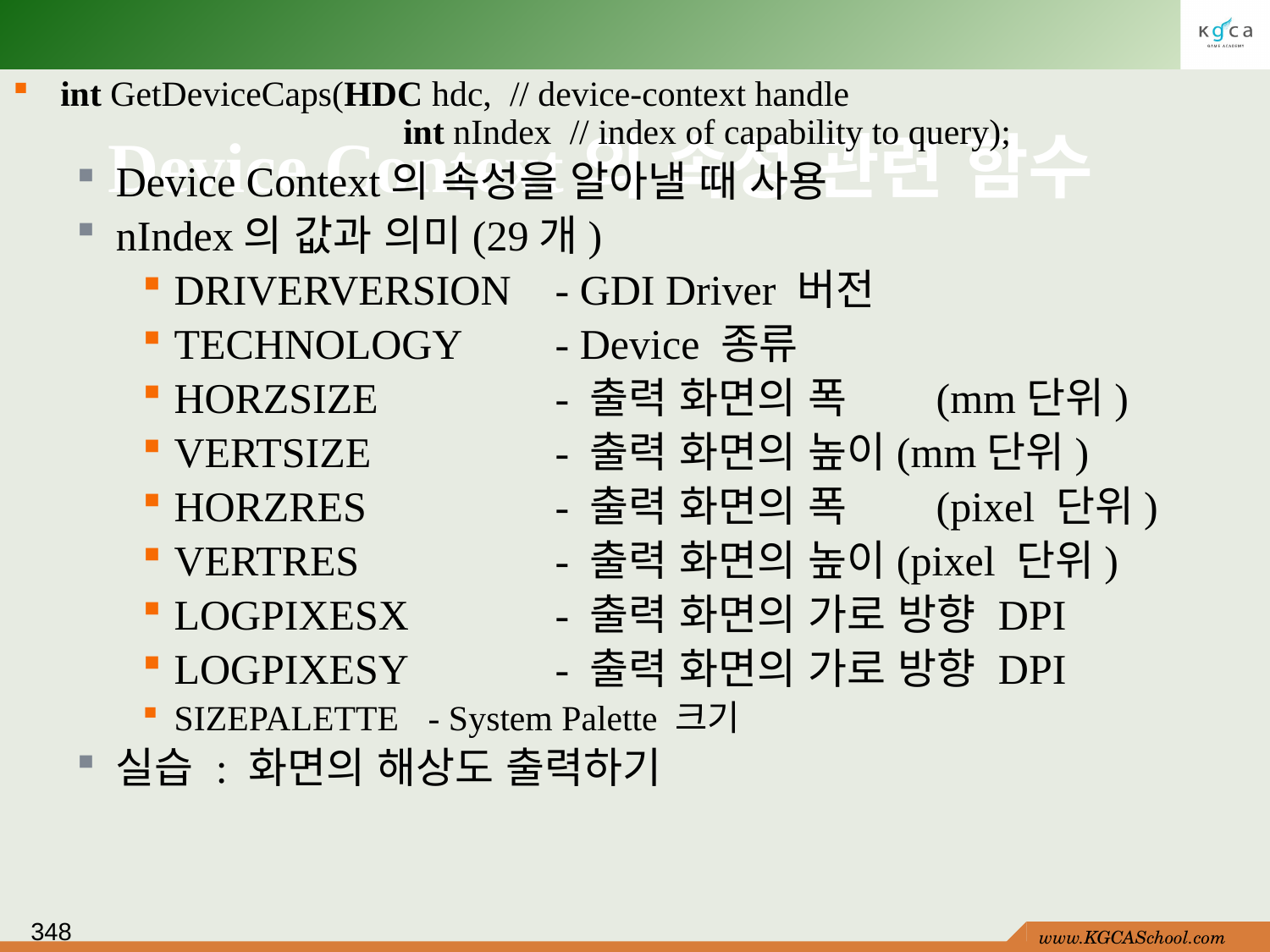

int GetDeviceCaps(HDC hdc,  // device-context handle
		          int nIndex  // index of capability to query);
Device Context의 속성을 알아낼 때 사용
nIndex의 값과 의미(29개)
DRIVERVERSION	- GDI Driver 버전
TECHNOLOGY	- Device 종류
HORZSIZE		- 출력 화면의 폭	(mm단위)
VERTSIZE		- 출력 화면의 높이(mm단위)
HORZRES		- 출력 화면의 폭	(pixel 단위)
VERTRES		- 출력 화면의 높이(pixel 단위)
LOGPIXESX		- 출력 화면의 가로 방향 DPI
LOGPIXESY		- 출력 화면의 가로 방향 DPI
SIZEPALETTE	- System Palette 크기
실습 : 화면의 해상도 출력하기
# Device Context의 속성 관련 함수
348